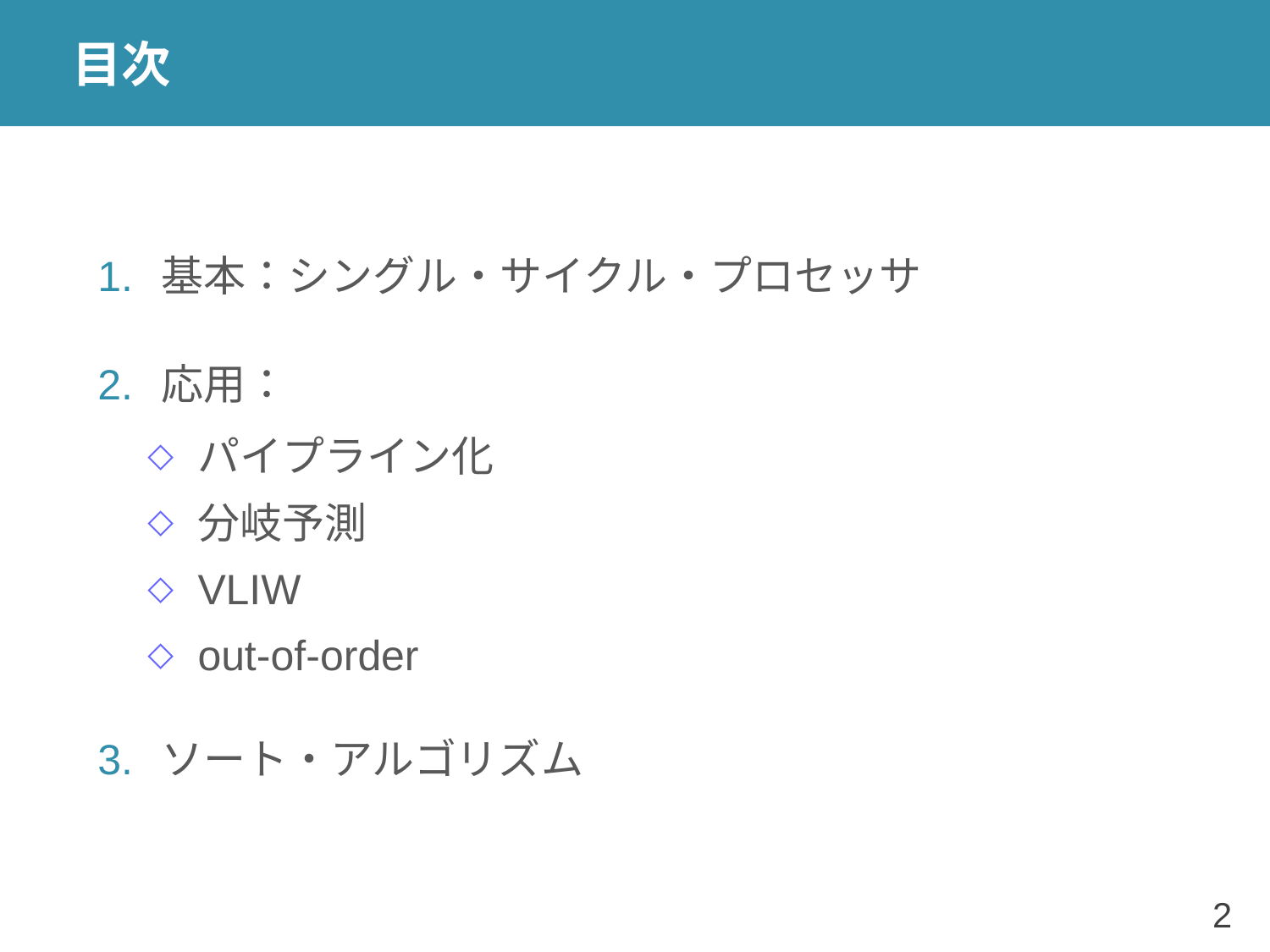

# 目次
基本：シングル・サイクル・プロセッサ
応用：
パイプライン化
分岐予測
VLIW
out-of-order
ソート・アルゴリズム